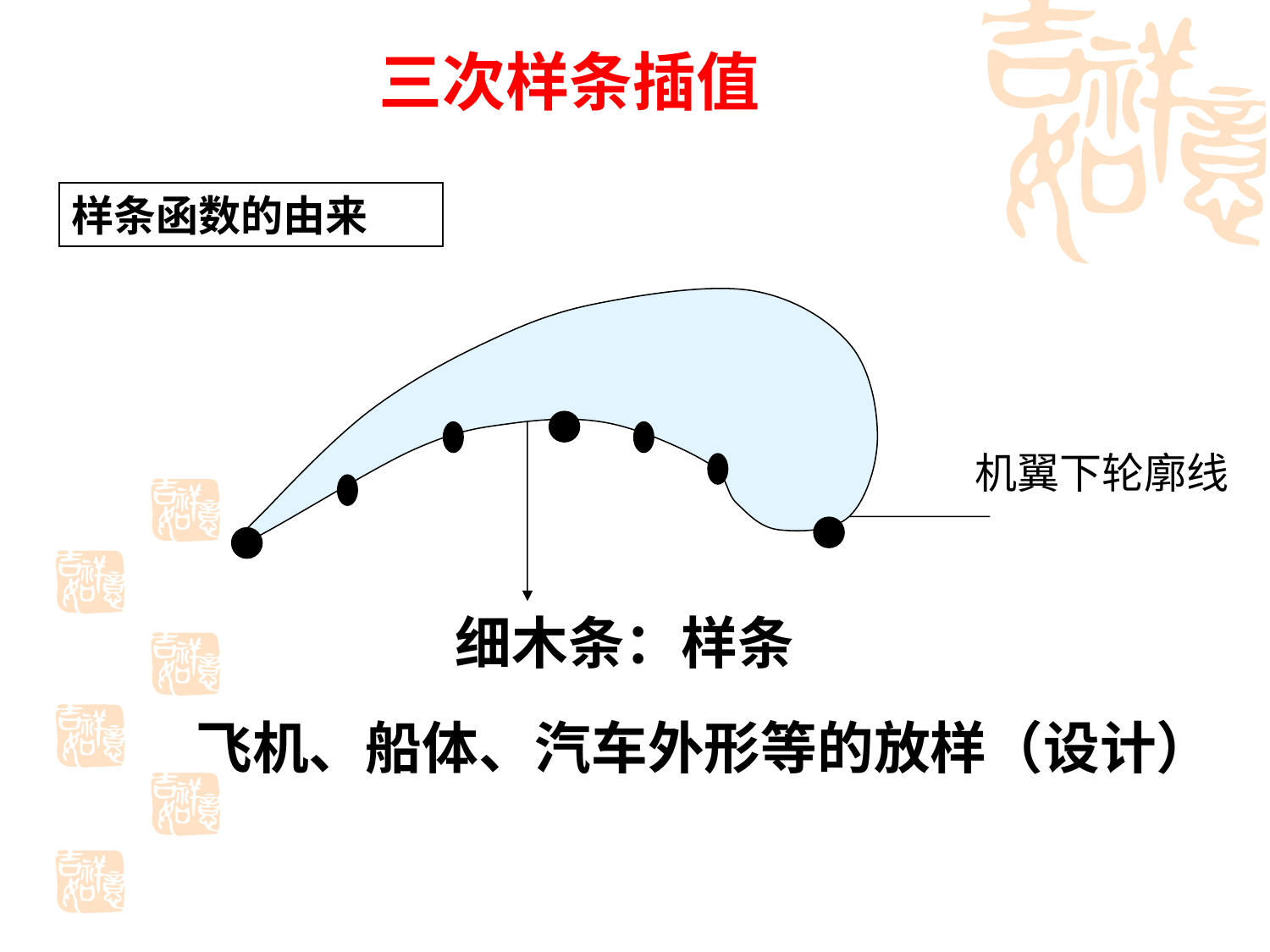

三次样条插值
样条函数的由来

机翼下轮廓线

细木条：样条
飞机、船体、汽车外形等的放样（设计）